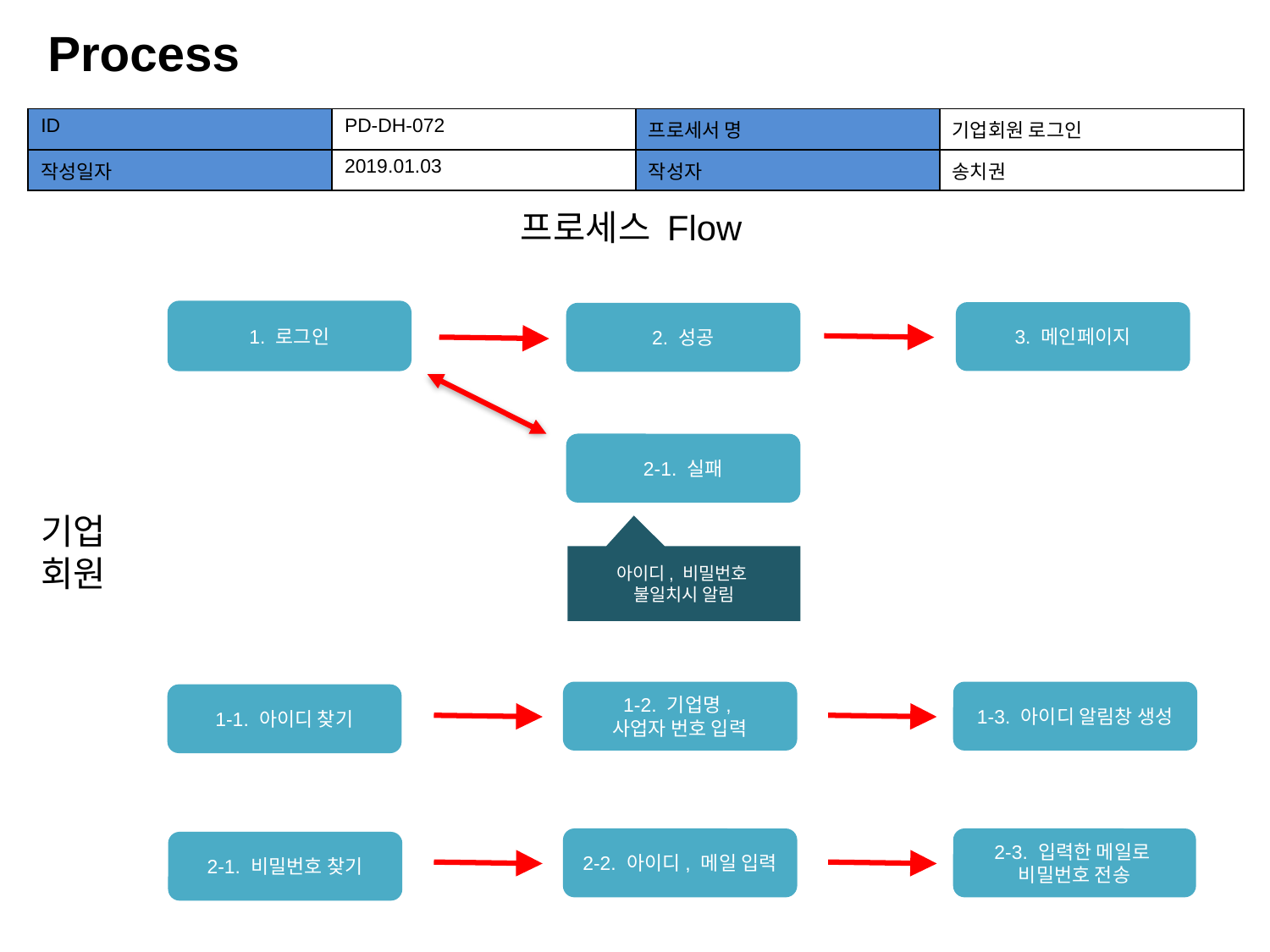

Process

| ID | PD-DH-072 | 프로세서 명 | 기업회원 로그인 |
| --- | --- | --- | --- |
| 작성일자 | 2019.01.03 | 작성자 | 송치권 |
프로세스 Flow
1. 로그인
3. 메인페이지
2. 성공
2-1. 실패
기업
회원
아이디, 비밀번호
불일치시 알림
1-2. 기업명,
사업자 번호 입력
1-3. 아이디 알림창 생성
1-1. 아이디 찾기
2-2. 아이디, 메일 입력
2-3. 입력한 메일로
비밀번호 전송
2-1. 비밀번호 찾기